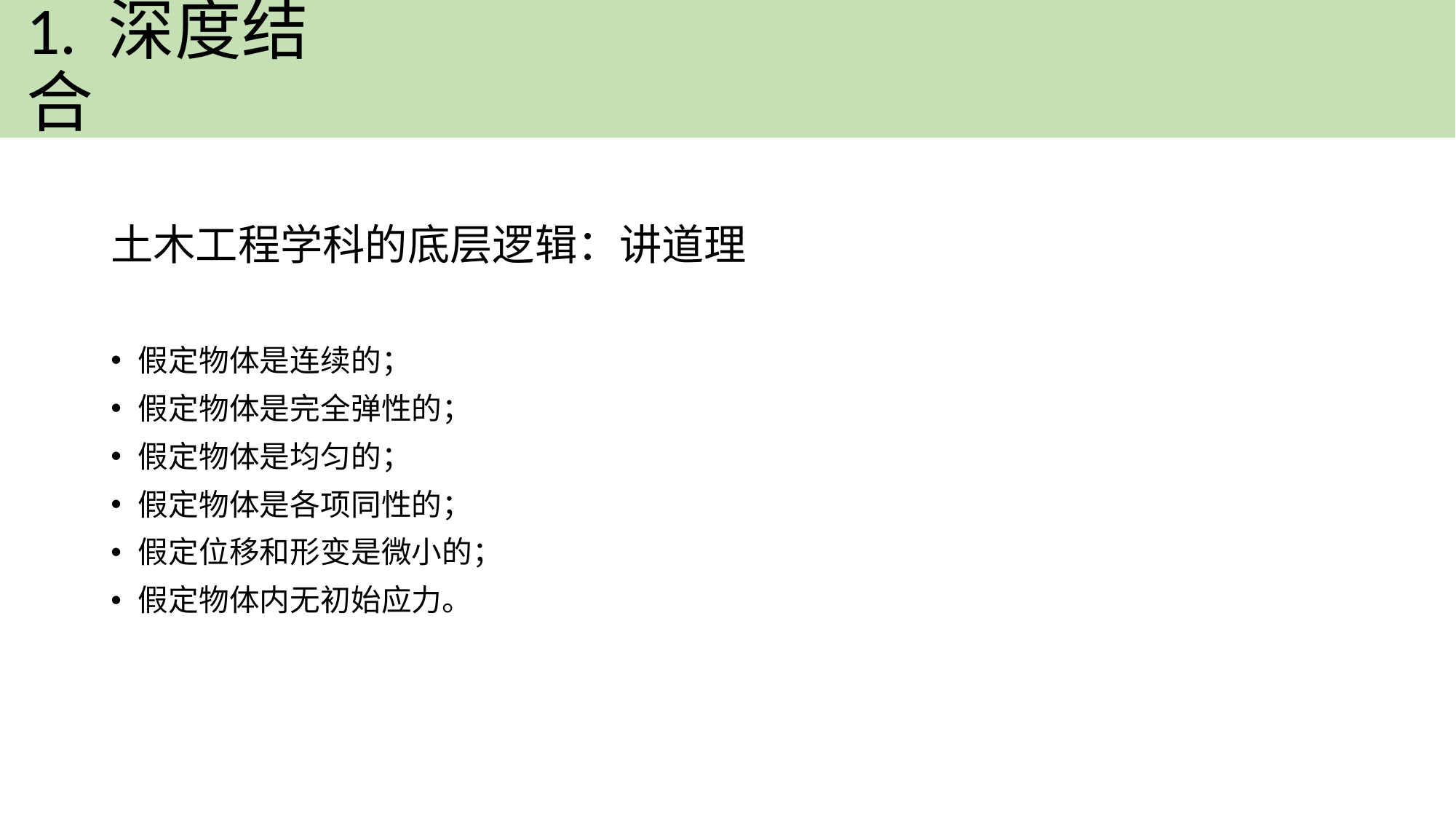

# 1. 深度结合
土木工程学科的底层逻辑：讲道理

假定物体是连续的；
假定物体是完全弹性的；
假定物体是均匀的；
假定物体是各项同性的；
假定位移和形变是微小的；
假定物体内无初始应力。